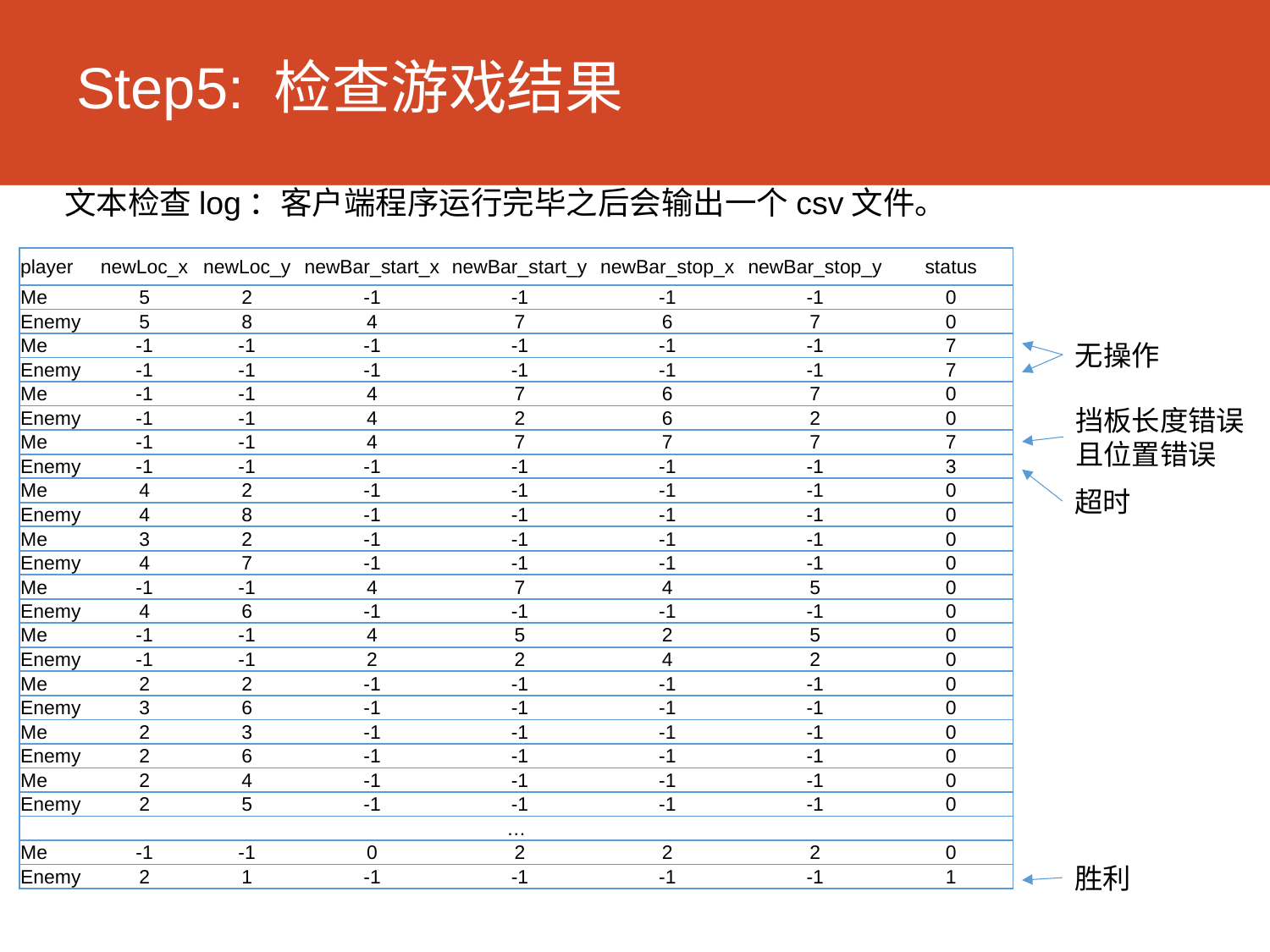

Step5: 检查游戏结果
文本检查log：客户端程序运行完毕之后会输出一个csv文件。
| player | newLoc\_x | newLoc\_y | newBar\_start\_x | newBar\_start\_y | newBar\_stop\_x | newBar\_stop\_y | status |
| --- | --- | --- | --- | --- | --- | --- | --- |
| Me | 5 | 2 | -1 | -1 | -1 | -1 | 0 |
| Enemy | 5 | 8 | 4 | 7 | 6 | 7 | 0 |
| Me | -1 | -1 | -1 | -1 | -1 | -1 | 7 |
| Enemy | -1 | -1 | -1 | -1 | -1 | -1 | 7 |
| Me | -1 | -1 | 4 | 7 | 6 | 7 | 0 |
| Enemy | -1 | -1 | 4 | 2 | 6 | 2 | 0 |
| Me | -1 | -1 | 4 | 7 | 7 | 7 | 7 |
| Enemy | -1 | -1 | -1 | -1 | -1 | -1 | 3 |
| Me | 4 | 2 | -1 | -1 | -1 | -1 | 0 |
| Enemy | 4 | 8 | -1 | -1 | -1 | -1 | 0 |
| Me | 3 | 2 | -1 | -1 | -1 | -1 | 0 |
| Enemy | 4 | 7 | -1 | -1 | -1 | -1 | 0 |
| Me | -1 | -1 | 4 | 7 | 4 | 5 | 0 |
| Enemy | 4 | 6 | -1 | -1 | -1 | -1 | 0 |
| Me | -1 | -1 | 4 | 5 | 2 | 5 | 0 |
| Enemy | -1 | -1 | 2 | 2 | 4 | 2 | 0 |
| Me | 2 | 2 | -1 | -1 | -1 | -1 | 0 |
| Enemy | 3 | 6 | -1 | -1 | -1 | -1 | 0 |
| Me | 2 | 3 | -1 | -1 | -1 | -1 | 0 |
| Enemy | 2 | 6 | -1 | -1 | -1 | -1 | 0 |
| Me | 2 | 4 | -1 | -1 | -1 | -1 | 0 |
| Enemy | 2 | 5 | -1 | -1 | -1 | -1 | 0 |
| … |  |  |  |  |  |  |  |
| Me | -1 | -1 | 0 | 2 | 2 | 2 | 0 |
| Enemy | 2 | 1 | -1 | -1 | -1 | -1 | 1 |
无操作
挡板长度错误
且位置错误
超时
胜利